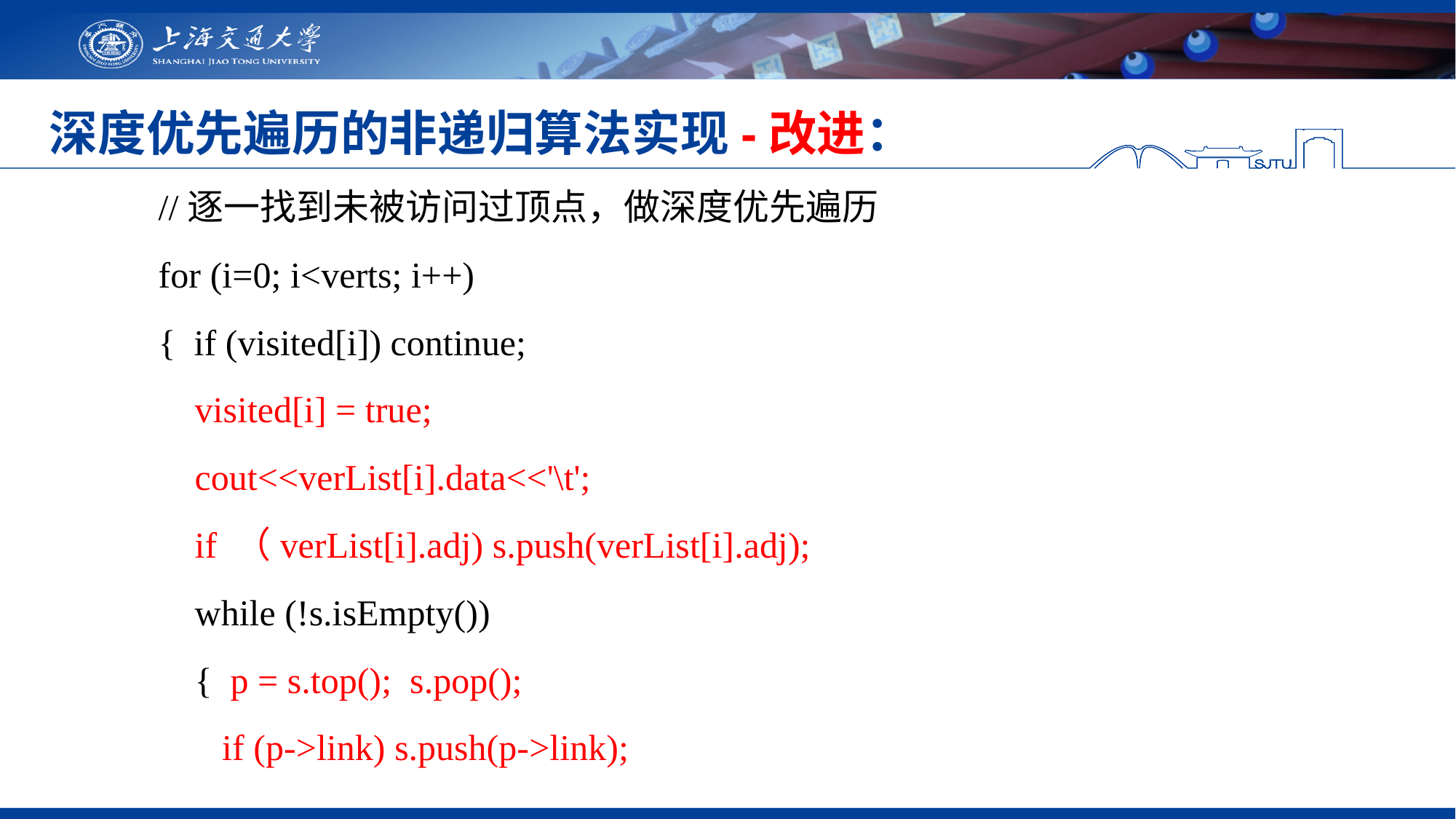

# 深度优先遍历的非递归算法实现-改进：
            //逐一找到未被访问过顶点，做深度优先遍历
	for (i=0; i<verts; i++)
	{  if (visited[i]) continue;
                visited[i] = true;
                cout<<verList[i].data<<'\t';
	    if （verList[i].adj) s.push(verList[i].adj);
 	    while (!s.isEmpty())
	    {  p = s.top();  s.pop();
                   if (p->link) s.push(p->link);